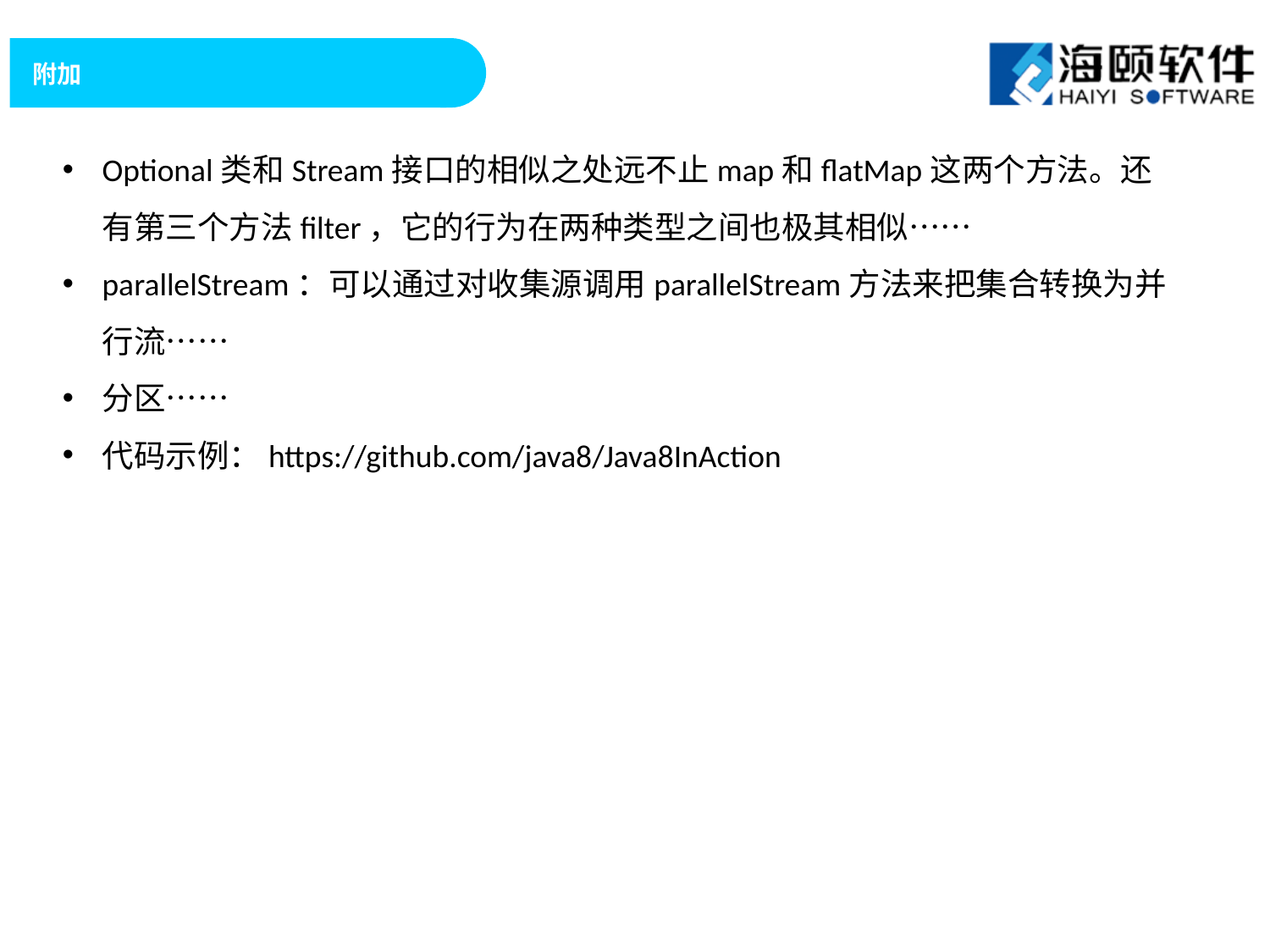

附加
Optional类和Stream接口的相似之处远不止map和flatMap这两个方法。还有第三个方法filter，它的行为在两种类型之间也极其相似……
parallelStream：可以通过对收集源调用parallelStream方法来把集合转换为并行流……
分区……
代码示例：https://github.com/java8/Java8InAction